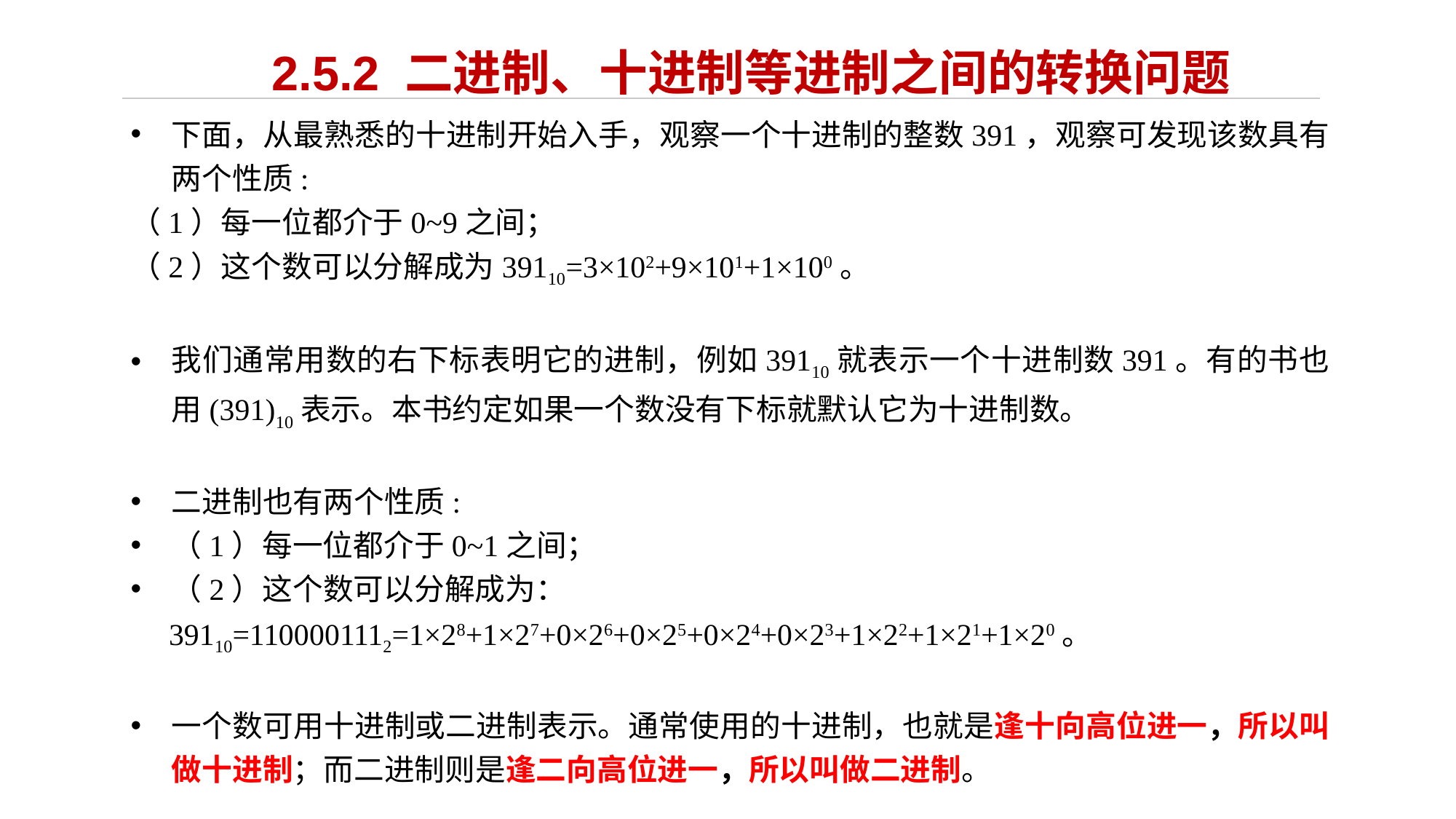

# 2.5.2 二进制、十进制等进制之间的转换问题
下面，从最熟悉的十进制开始入手，观察一个十进制的整数391，观察可发现该数具有两个性质:
（1）每一位都介于0~9之间；
（2）这个数可以分解成为39110=3×102+9×101+1×100。

我们通常用数的右下标表明它的进制，例如39110就表示一个十进制数391。有的书也用(391)10表示。本书约定如果一个数没有下标就默认它为十进制数。

二进制也有两个性质:
（1）每一位都介于0~1之间；
（2）这个数可以分解成为：
     39110=1100001112=1×28+1×27+0×26+0×25+0×24+0×23+1×22+1×21+1×20。

一个数可用十进制或二进制表示。通常使用的十进制，也就是逢十向高位进一，所以叫做十进制；而二进制则是逢二向高位进一，所以叫做二进制。